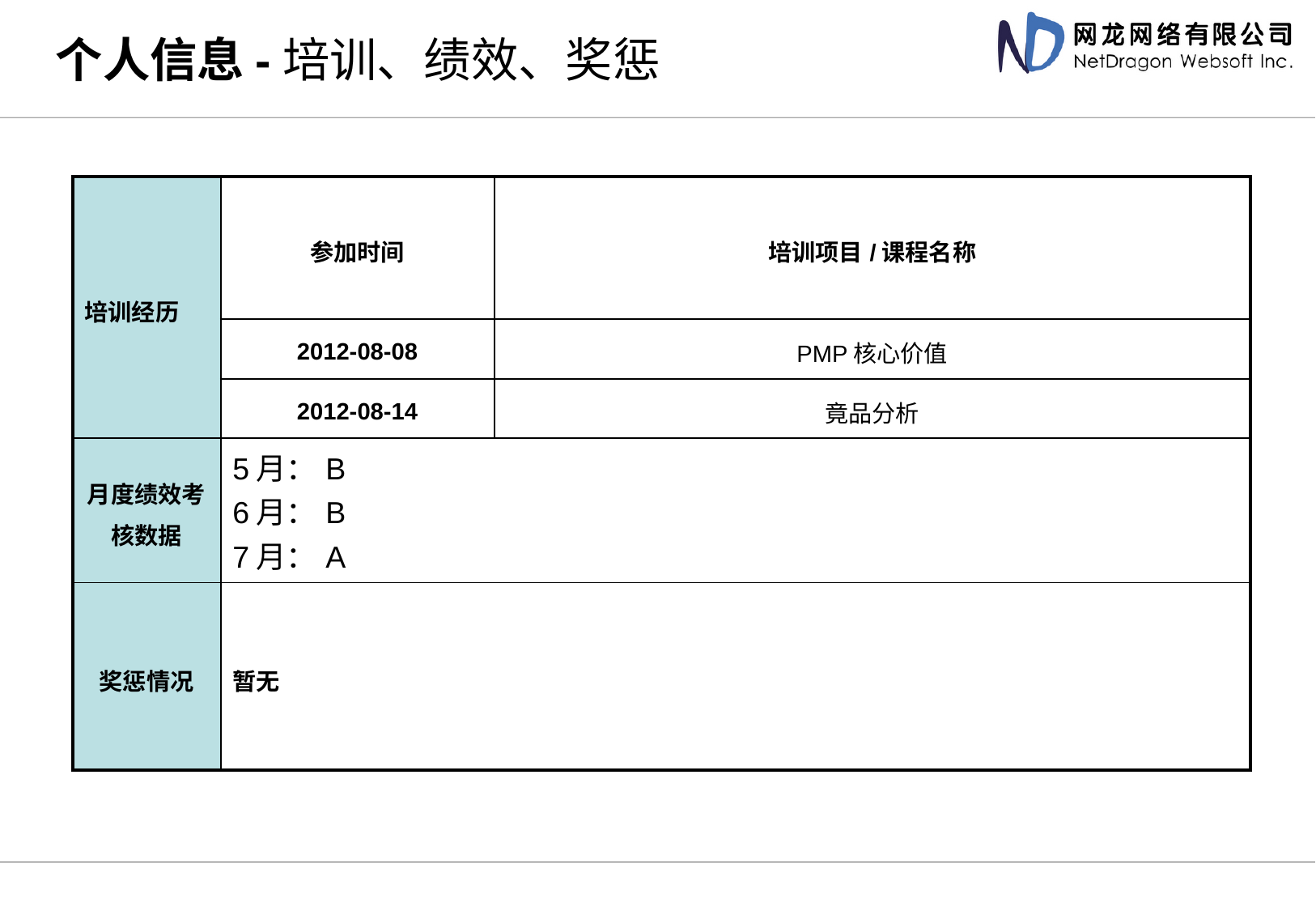

# 个人信息-培训、绩效、奖惩
| 培训经历 | 参加时间 | 培训项目/课程名称 |
| --- | --- | --- |
|  | 2012-08-08 | PMP核心价值 |
|  | 2012-08-14 | 竟品分析 |
| 月度绩效考核数据 | 5月：B 6月：B 7月：A |  |
| 奖惩情况 | 暂无 |  |